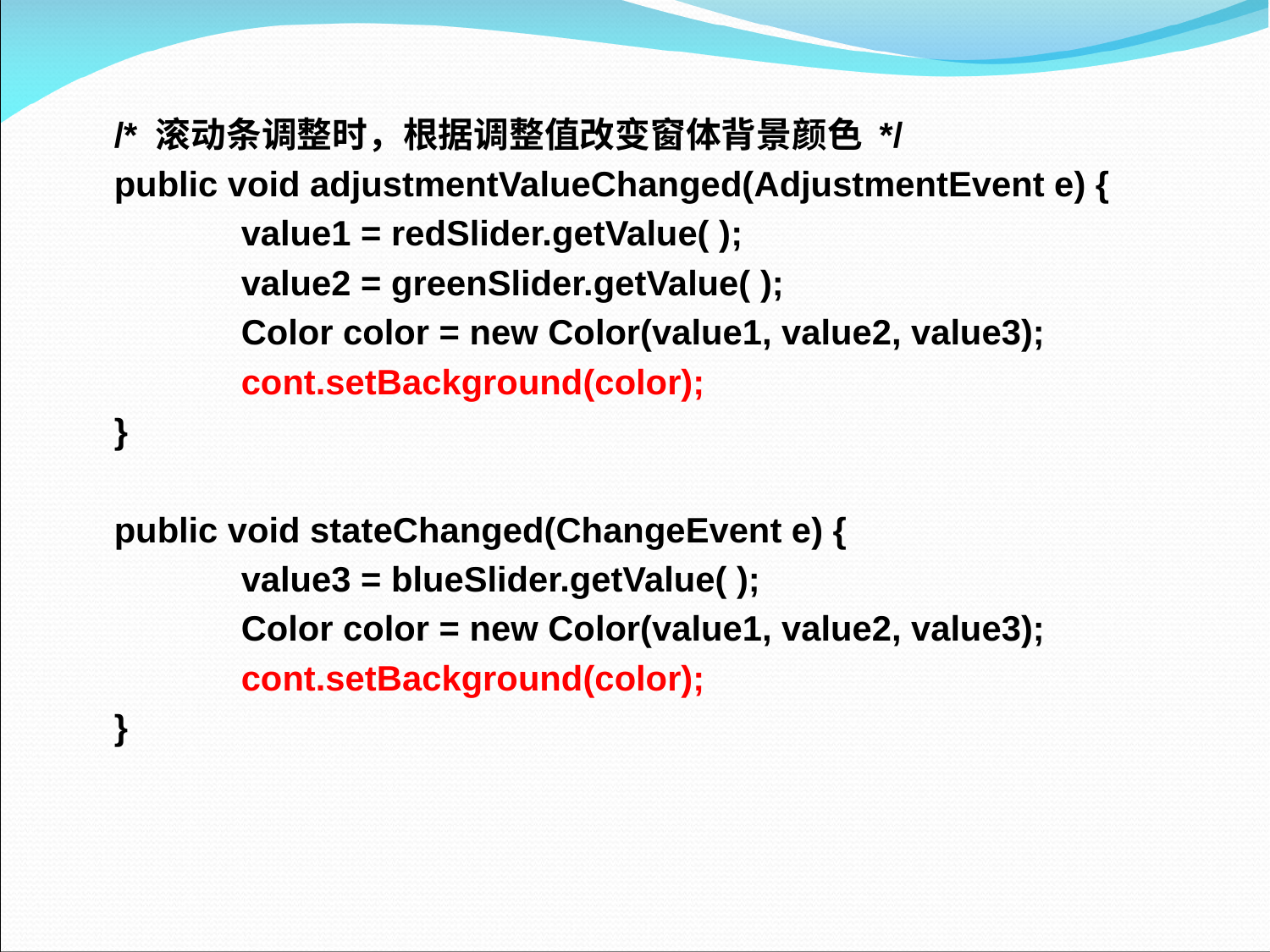

/* 滚动条调整时，根据调整值改变窗体背景颜色 */
  	public void adjustmentValueChanged(AdjustmentEvent e) {
  		value1 = redSlider.getValue( );
  		value2 = greenSlider.getValue( );
  		Color color = new Color(value1, value2, value3);
  		cont.setBackground(color);
  	}

  	public void stateChanged(ChangeEvent e) {
  		value3 = blueSlider.getValue( );
  		Color color = new Color(value1, value2, value3);
  		cont.setBackground(color);
  	}